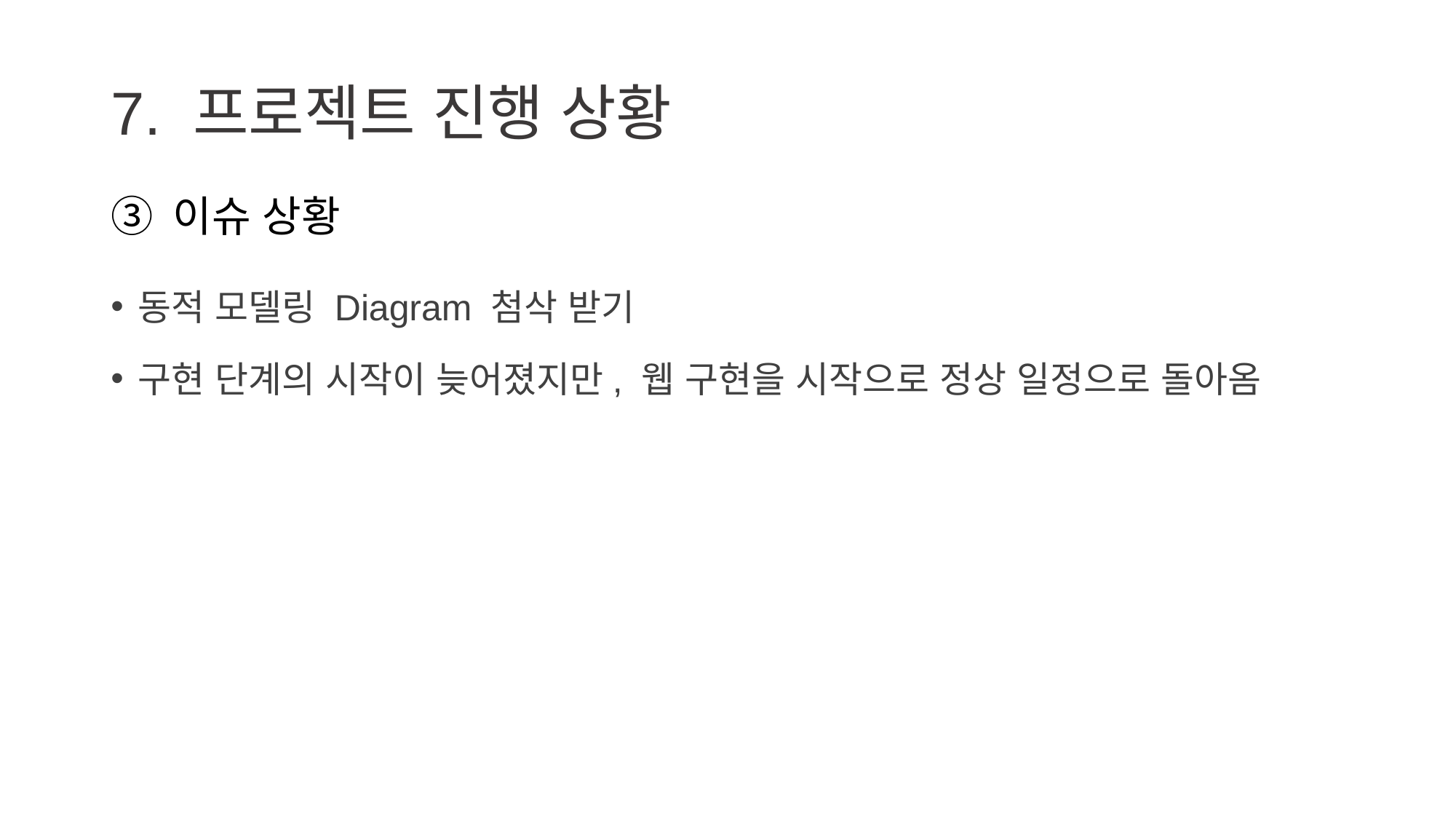

# 7. 프로젝트 진행 상황
③ 이슈 상황
동적 모델링 Diagram 첨삭 받기
구현 단계의 시작이 늦어졌지만, 웹 구현을 시작으로 정상 일정으로 돌아옴